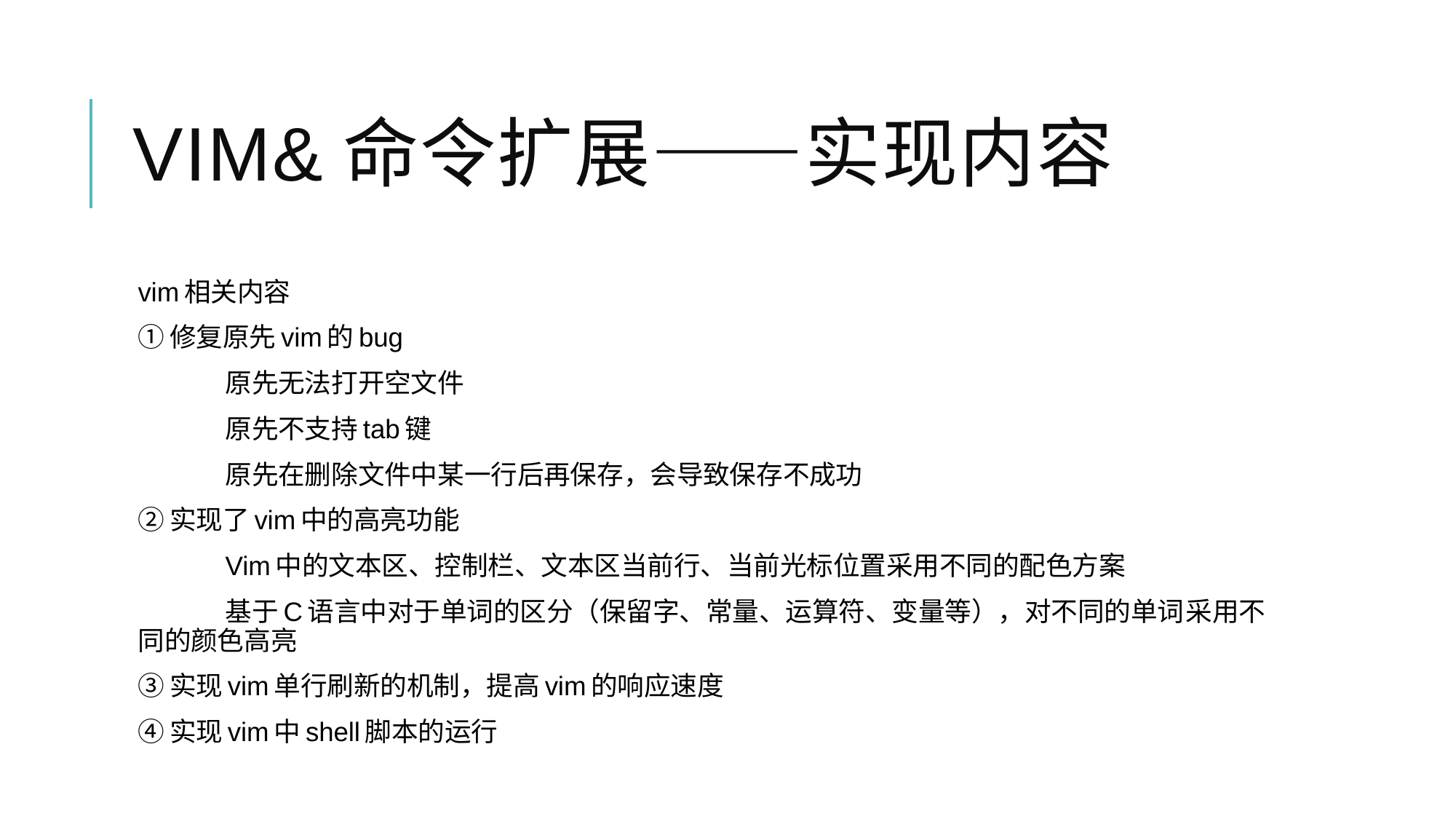

# Vim&命令扩展——实现内容
vim相关内容
①修复原先vim的bug
	原先无法打开空文件
	原先不支持tab键
	原先在删除文件中某一行后再保存，会导致保存不成功
②实现了vim中的高亮功能
	Vim中的文本区、控制栏、文本区当前行、当前光标位置采用不同的配色方案
	基于C语言中对于单词的区分（保留字、常量、运算符、变量等），对不同的单词	采用不同的颜色高亮
③实现vim单行刷新的机制，提高vim的响应速度
④实现vim中shell脚本的运行